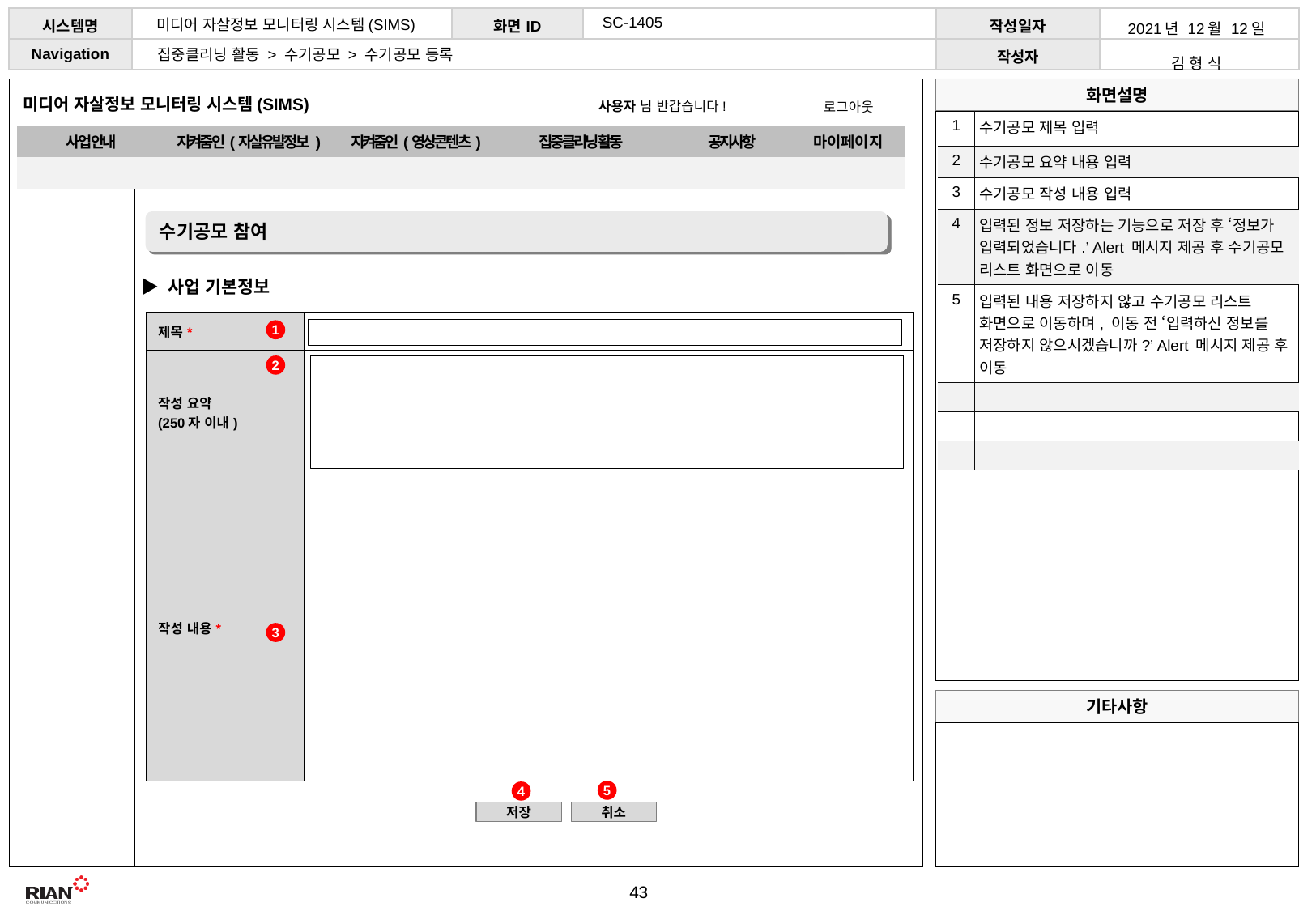

SC-1405
미디어 자살정보 모니터링 시스템(SIMS)
| 2021년 12월 12일 |
| --- |
| 김 형 식 |
집중클리닝 활동 > 수기공모 > 수기공모 등록
미디어 자살정보 모니터링 시스템(SIMS)
사용자 님 반갑습니다!
로그아웃
| 1 | 수기공모 제목 입력 |
| --- | --- |
| 2 | 수기공모 요약 내용 입력 |
| 3 | 수기공모 작성 내용 입력 |
| 4 | 입력된 정보 저장하는 기능으로 저장 후 ‘정보가 입력되었습니다.’ Alert 메시지 제공 후 수기공모 리스트 화면으로 이동 |
| 5 | 입력된 내용 저장하지 않고 수기공모 리스트 화면으로 이동하며, 이동 전 ‘입력하신 정보를 저장하지 않으시겠습니까?’ Alert 메시지 제공 후 이동 |
|  |  |
|  |  |
|  |  |
| 사업 안내 | 지켜줌인(자살유발정보 ) | 지켜줌인(영상콘텐츠) | 집중클리닝 활동 | 공지사항 | 마이페이지 |
| --- | --- | --- | --- | --- | --- |
|  |  |  |  |  |  |
수기공모 참여
▶ 사업 기본정보
| 제목\* |  |
| --- | --- |
| 작성 요약 (250자 이내) |  |
| 작성 내용\* |  |

1
2

3
5
4
저장
취소